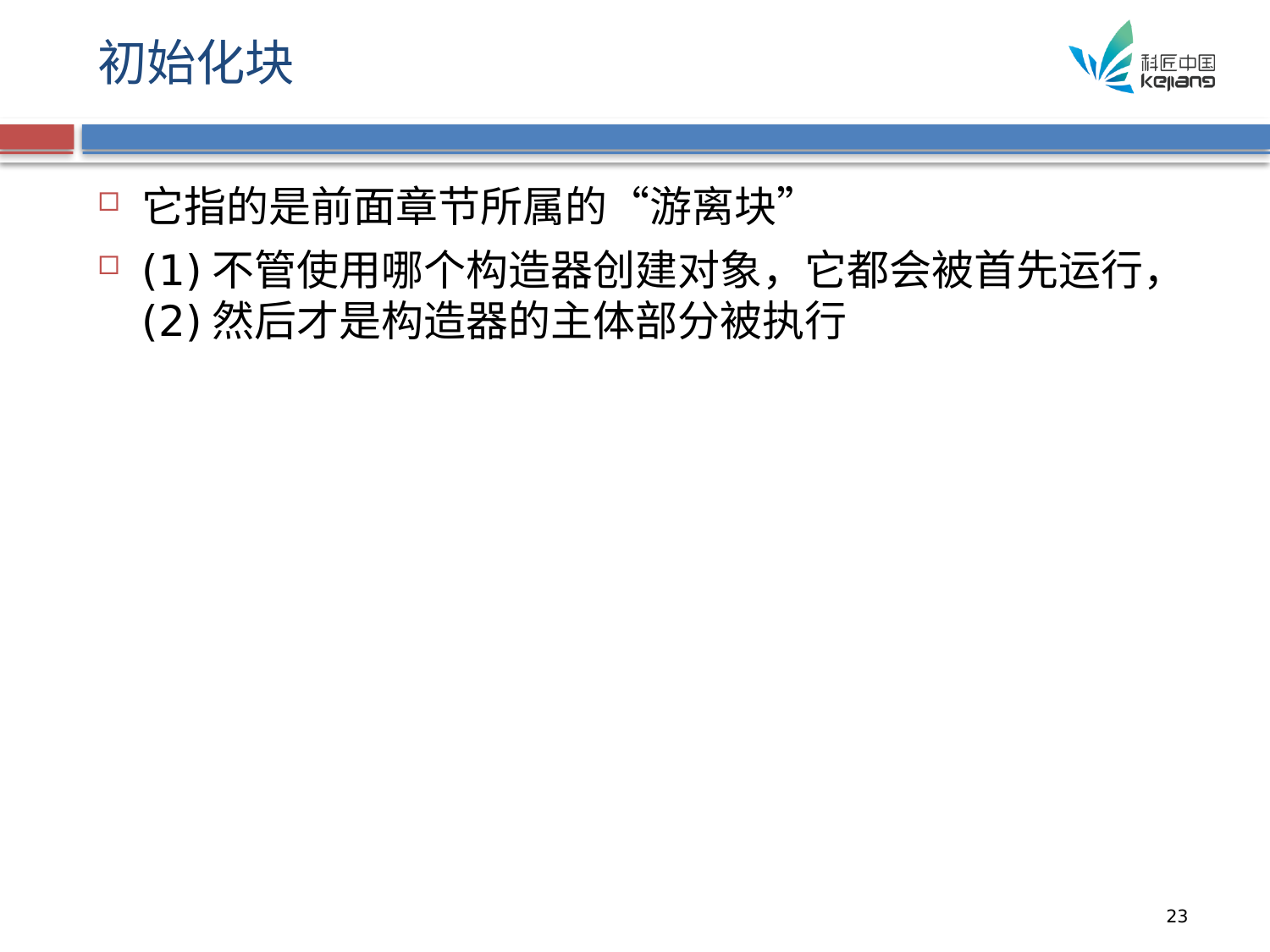

# 初始化块
它指的是前面章节所属的“游离块”
(1)不管使用哪个构造器创建对象，它都会被首先运行，(2)然后才是构造器的主体部分被执行
23